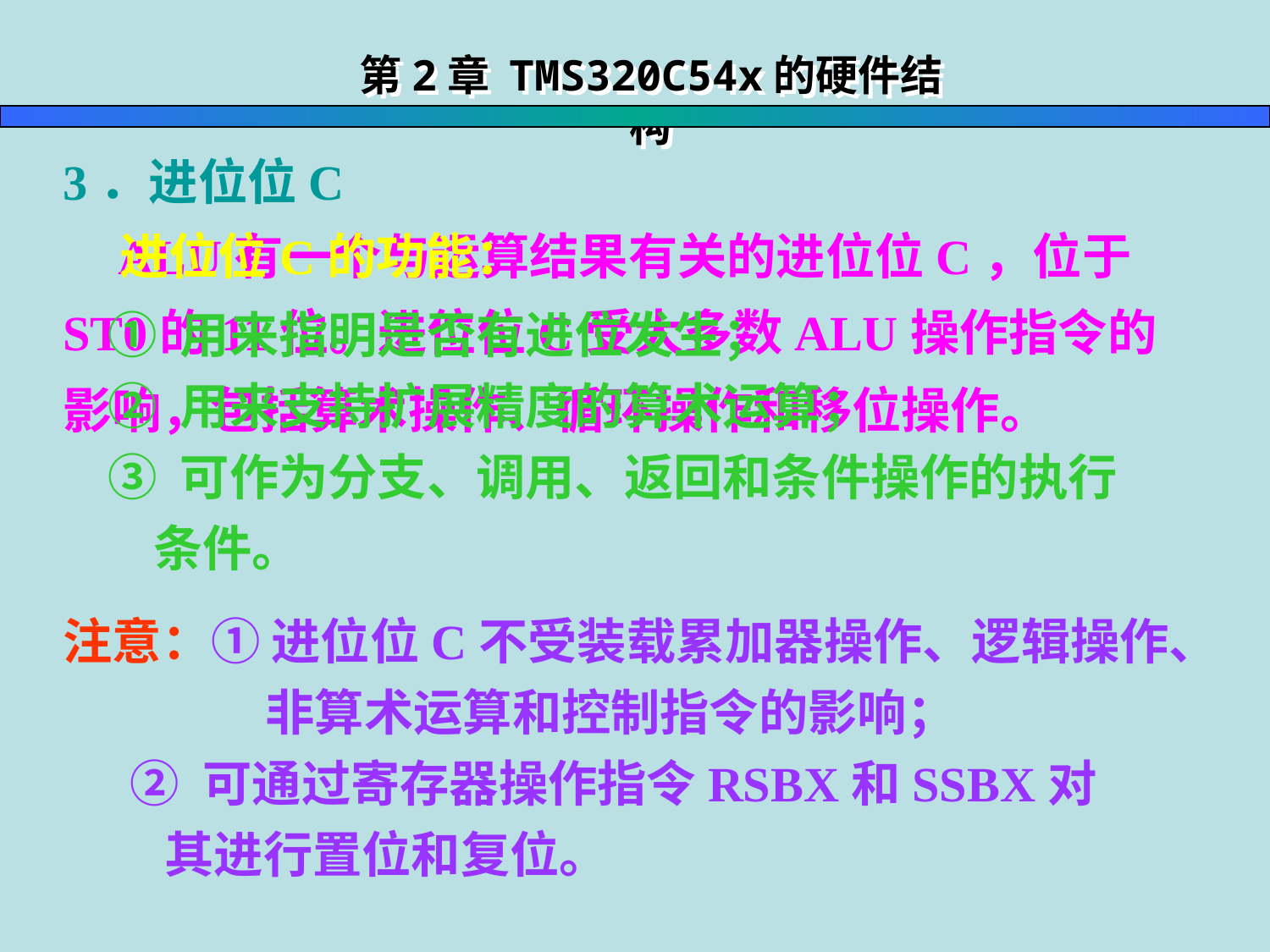

第2章 TMS320C54x的硬件结构

3．进位位C
    ALU有一个与运算结果有关的进位位C，位于ST0的11位。进位位C受大多数ALU操作指令的影响，包括算术操作、循环操作和移位操作。
    进位位C的功能：
    ① 用来指明是否有进位发生；
    ② 用来支持扩展精度的算术运算；
    ③ 可作为分支、调用、返回和条件操作的执行
       条件。
注意：① 进位位C不受装载累加器操作、逻辑操作、
                 非算术运算和控制指令的影响；
      ② 可通过寄存器操作指令RSBX和SSBX对
        其进行置位和复位。
47